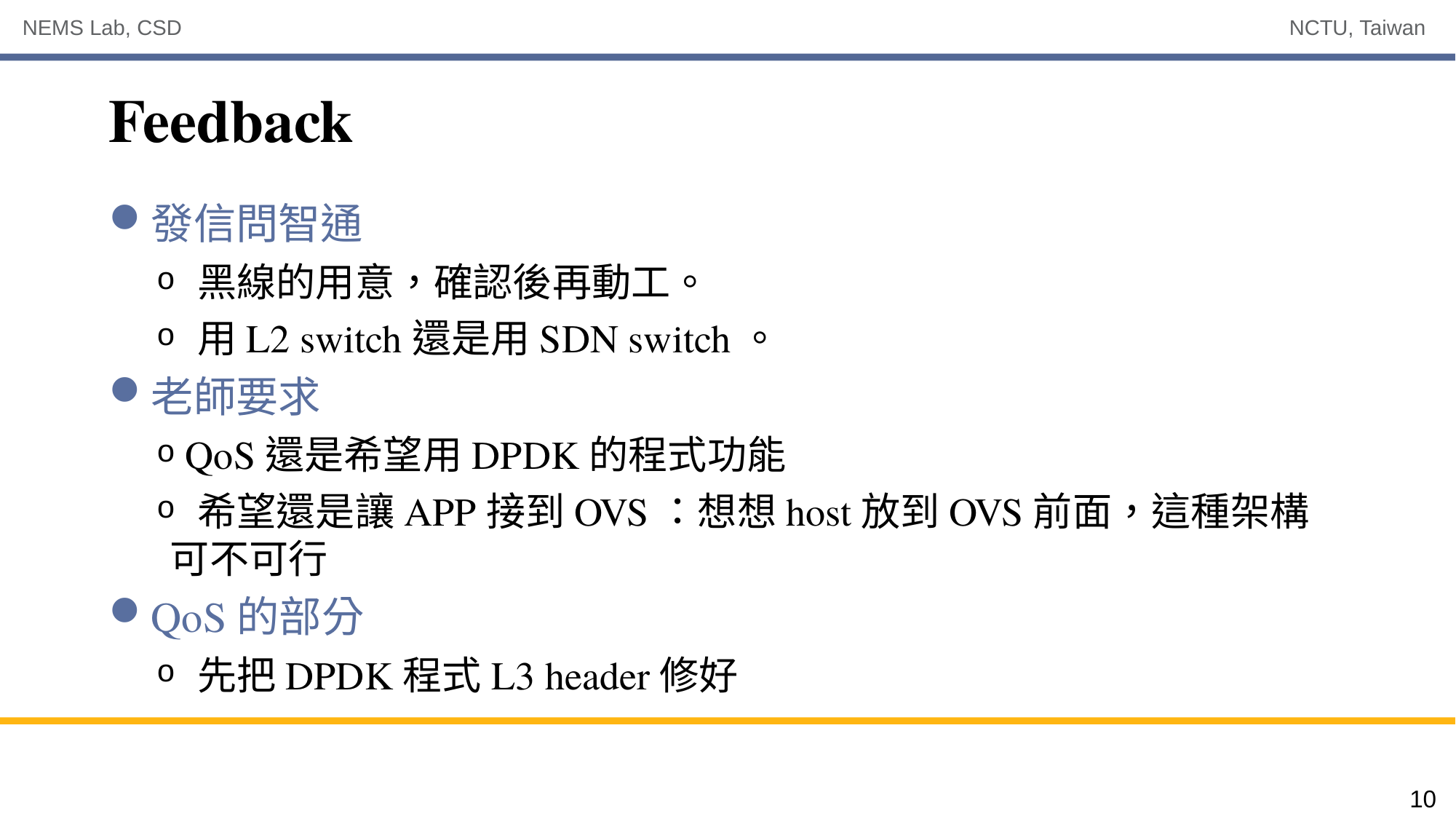

# Feedback
發信問智通
 黑線的用意，確認後再動工。
 用L2 switch還是用SDN switch。
老師要求
 QoS還是希望用DPDK的程式功能
 希望還是讓APP接到OVS：想想host放到OVS前面，這種架構可不可行
QoS的部分
 先把DPDK程式L3 header修好
10